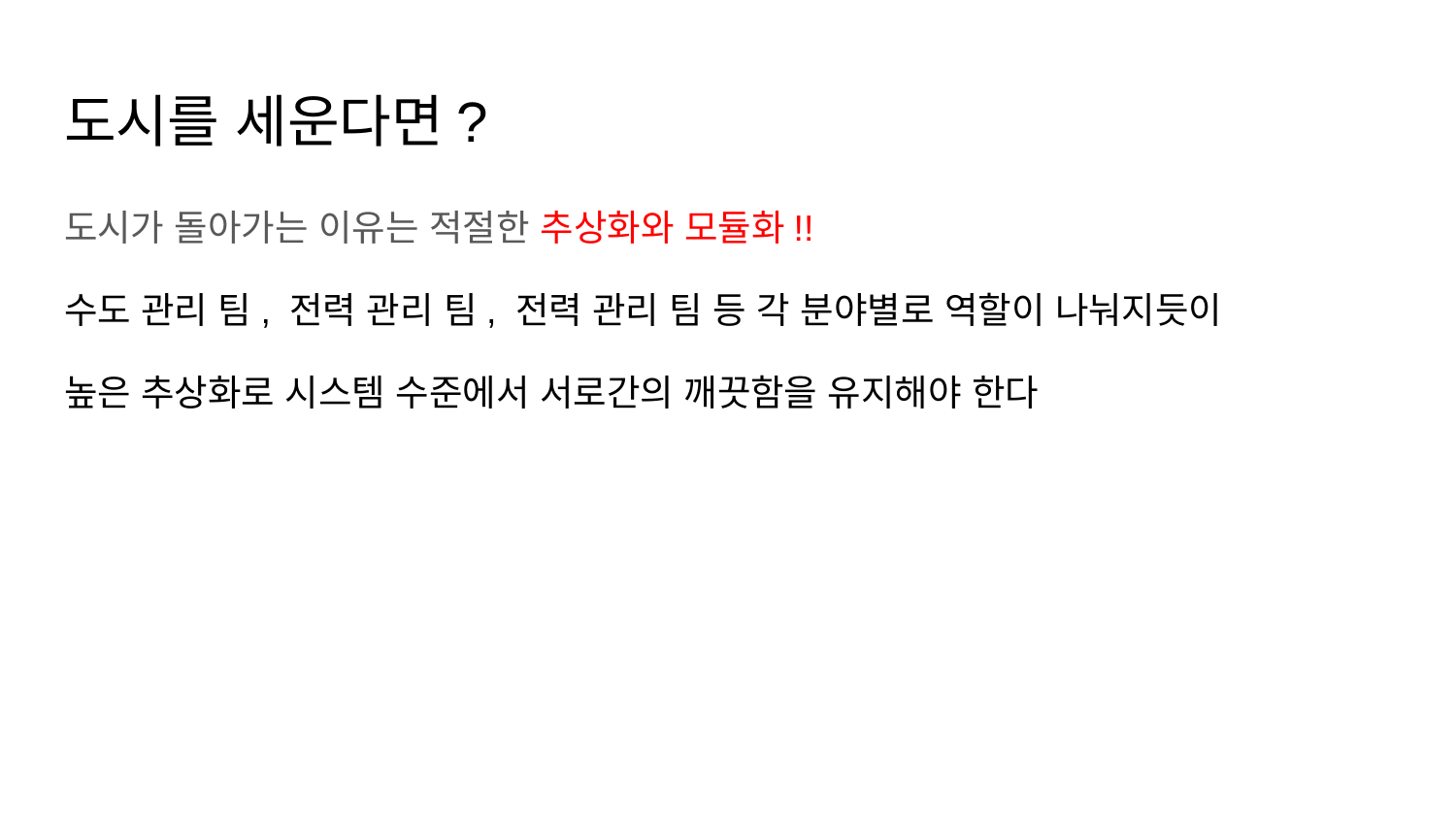

# 도시를 세운다면?
도시가 돌아가는 이유는 적절한 추상화와 모듈화!!
수도 관리 팀, 전력 관리 팀, 전력 관리 팀 등 각 분야별로 역할이 나눠지듯이
높은 추상화로 시스템 수준에서 서로간의 깨끗함을 유지해야 한다